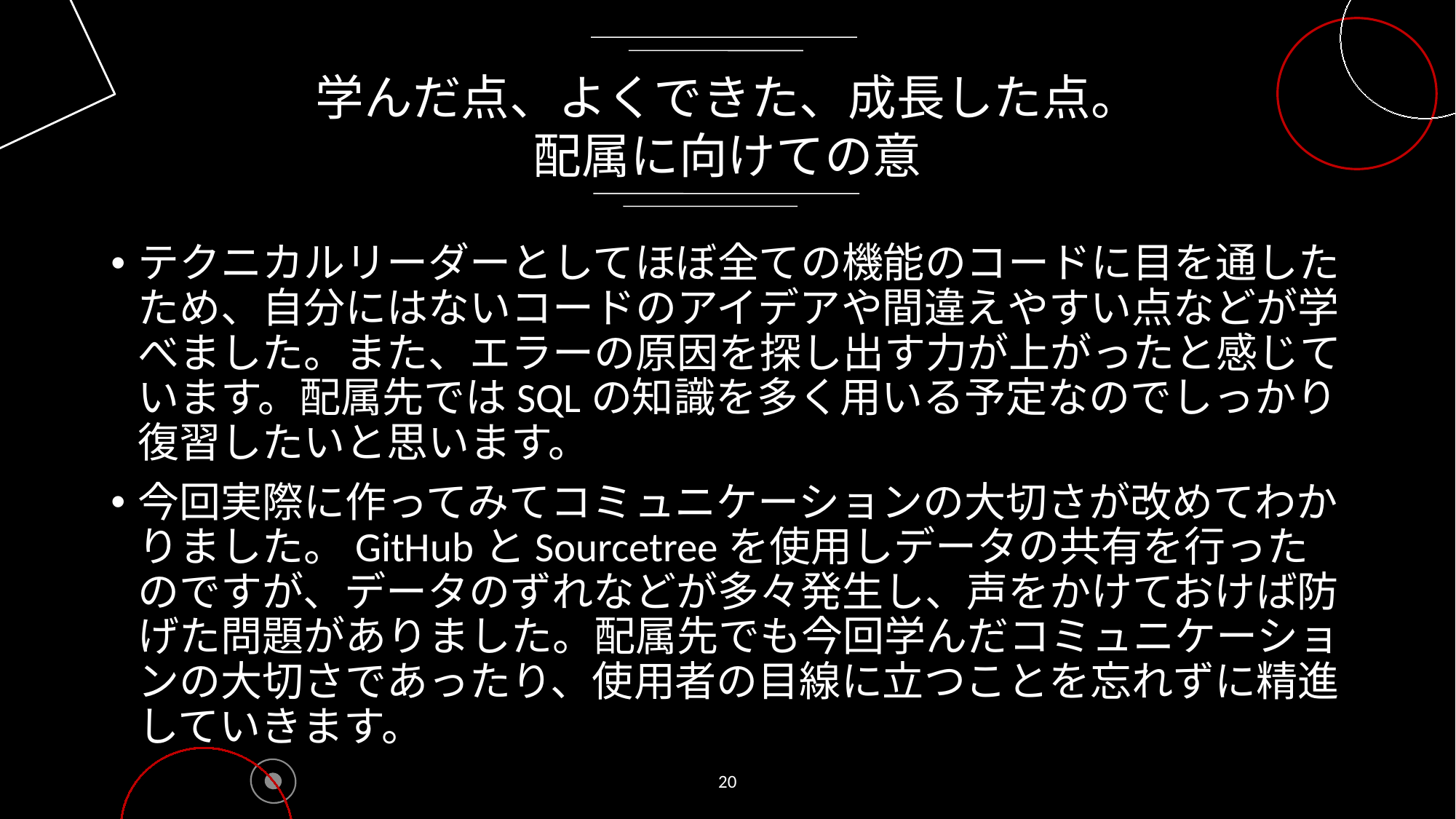

学んだ点、よくできた、成長した点。
配属に向けての意

# テクニカルリーダーとしてほぼ全ての機能のコードに目を通したため、自分にはないコードのアイデアや間違えやすい点などが学べました。また、エラーの原因を探し出す力が上がったと感じています。配属先ではSQLの知識を多く用いる予定なのでしっかり復習したいと思います。
今回実際に作ってみてコミュニケーションの大切さが改めてわかりました。GitHubとSourcetreeを使用しデータの共有を行ったのですが、データのずれなどが多々発生し、声をかけておけば防げた問題がありました。配属先でも今回学んだコミュニケーションの大切さであったり、使用者の目線に立つことを忘れずに精進していきます。

20